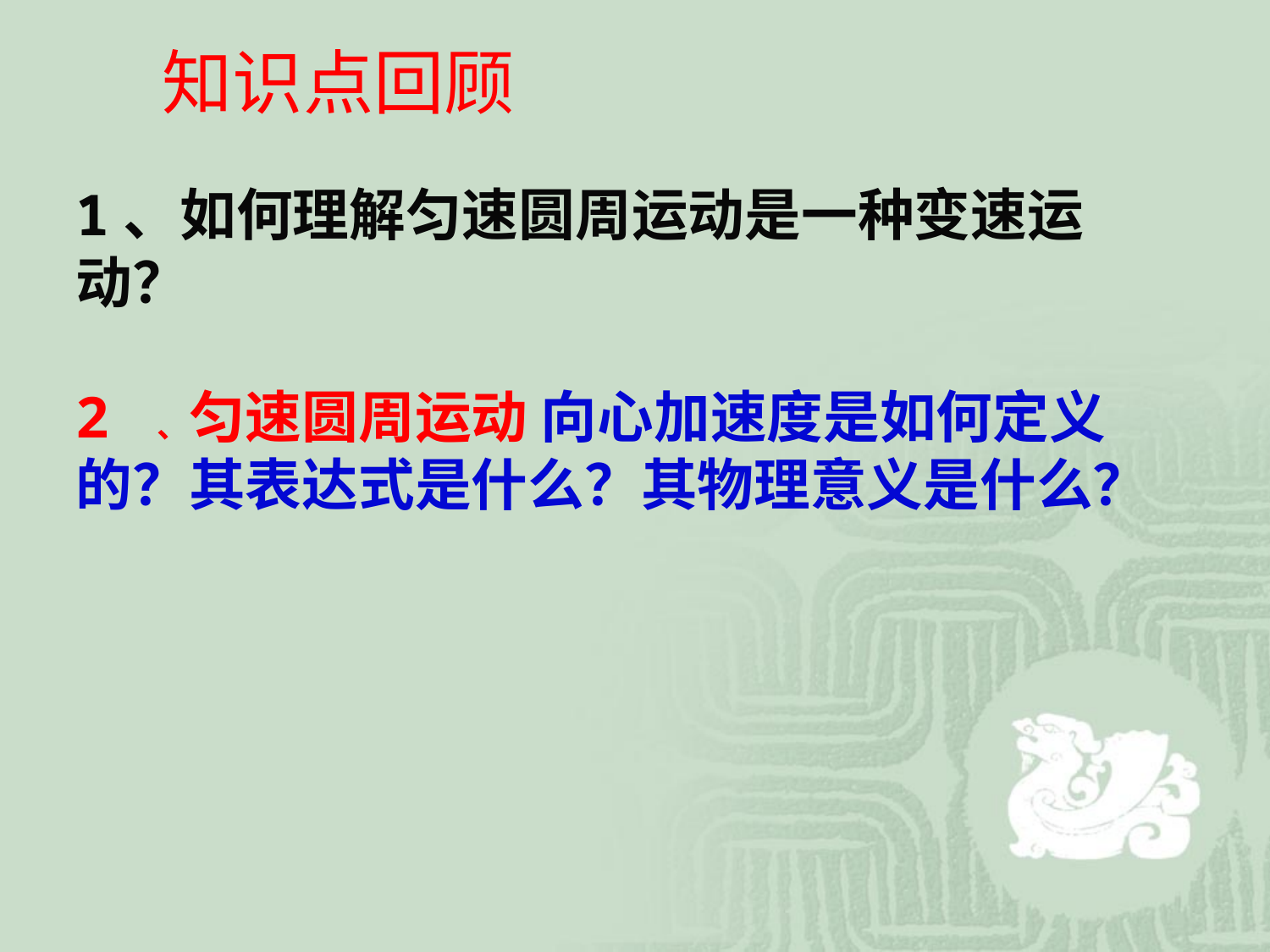

知识点回顾
1、如何理解匀速圆周运动是一种变速运动？
2 、匀速圆周运动 向心加速度是如何定义的？其表达式是什么？其物理意义是什么？